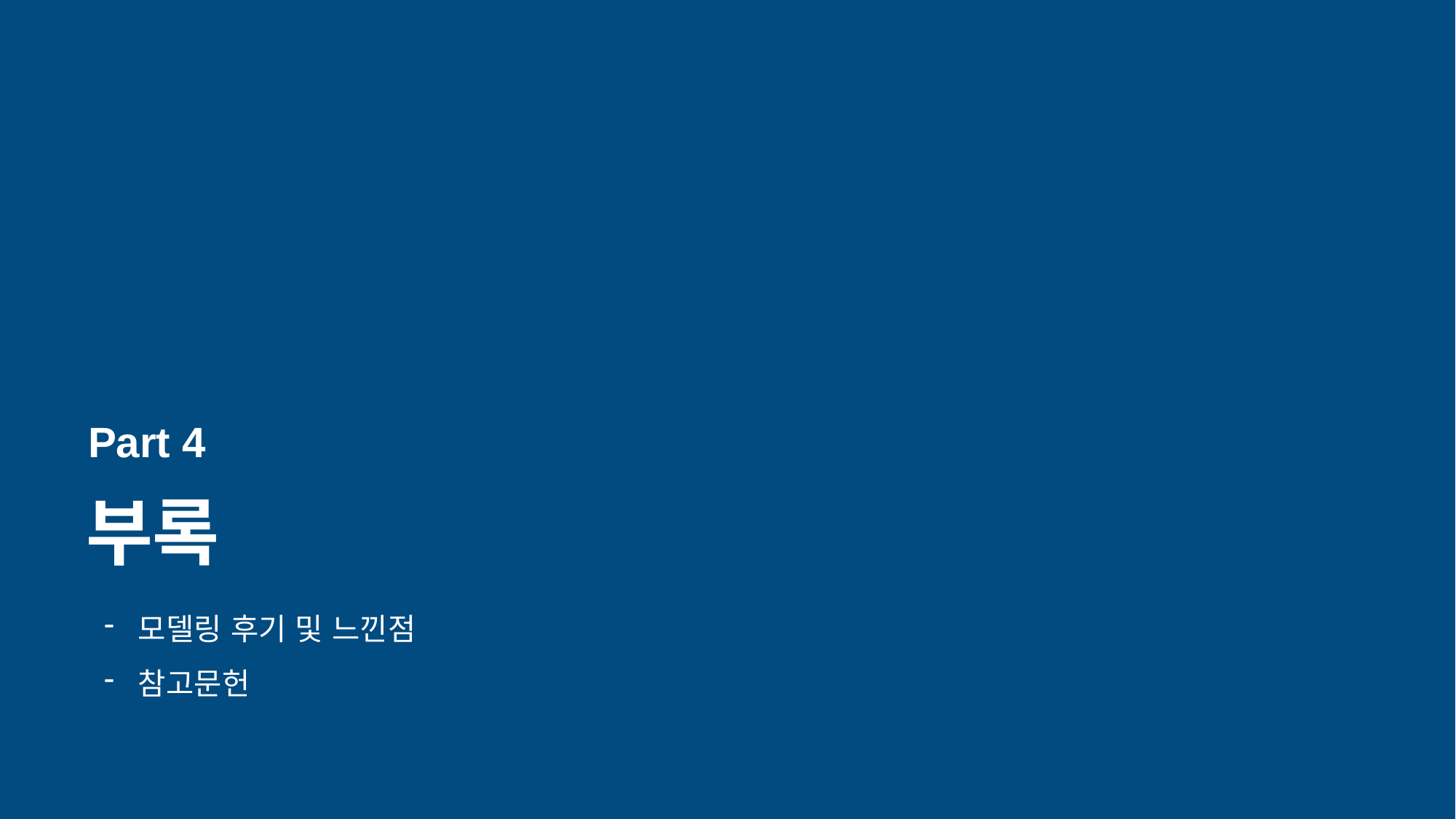

Part 4
부록
모델링 후기 및 느낀점
참고문헌